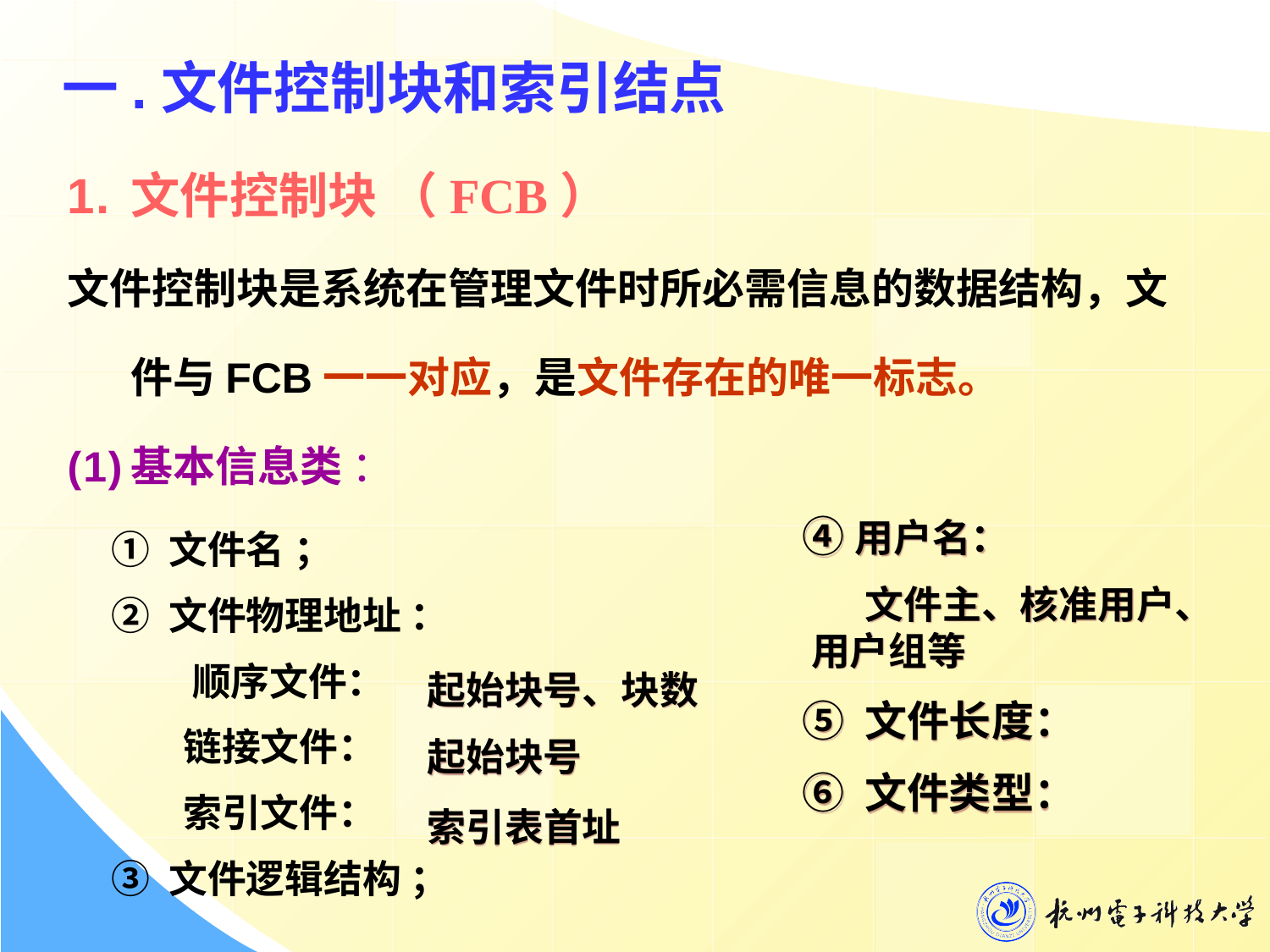

一.文件控制块和索引结点
文件控制块 （FCB）
文件控制块是系统在管理文件时所必需信息的数据结构，文件与FCB一一对应，是文件存在的唯一标志。
基本信息类 ：
     ① 文件名 ；
     ② 文件物理地址 ：
             顺序文件：
            链接文件：
            索引文件：
     ③ 文件逻辑结构 ；
④用户名：
      文件主、核准用户、      用户组等
⑤ 文件长度：
⑥ 文件类型：
起始块号、块数
起始块号
索引表首址